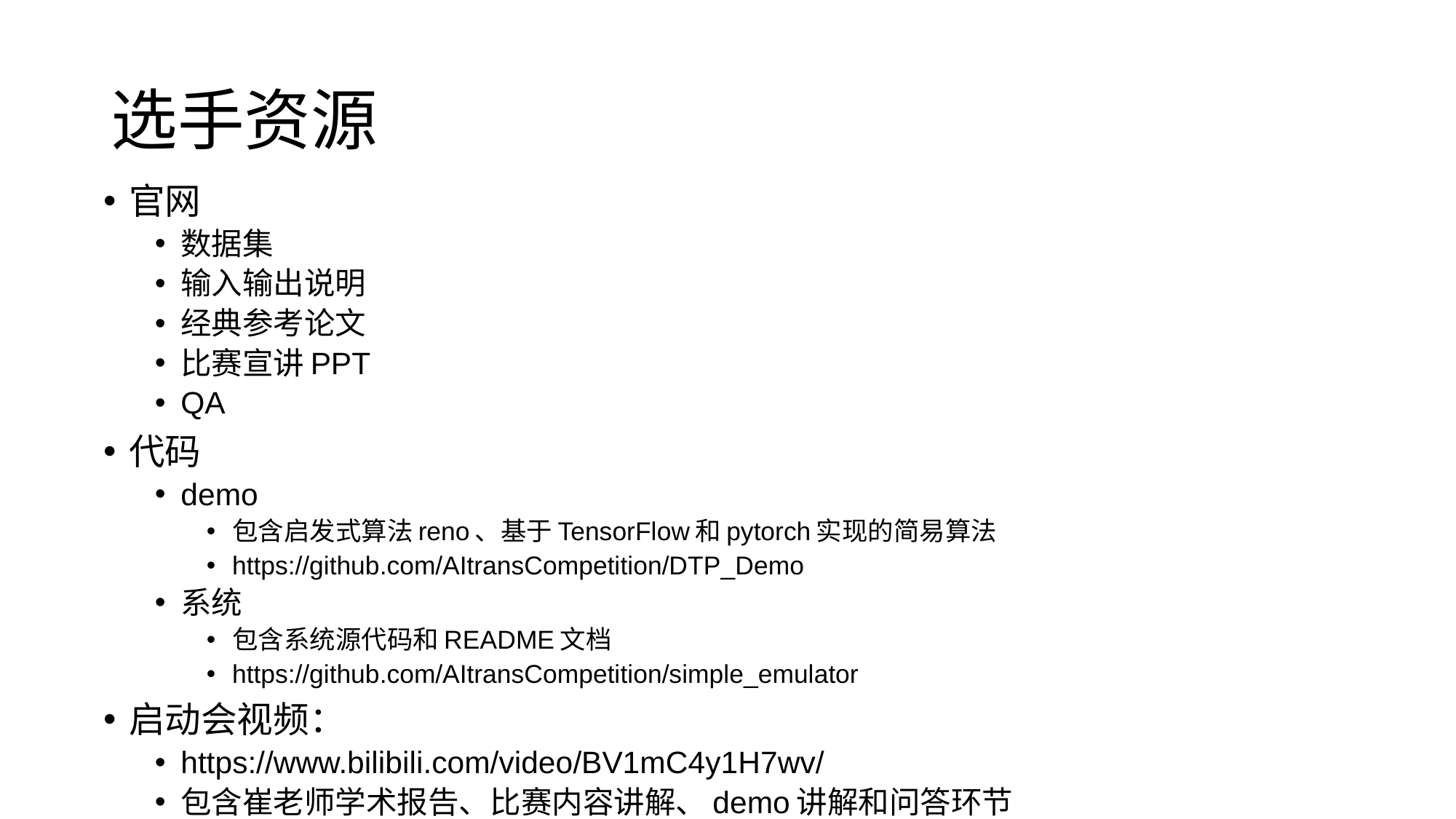

# 选手资源
官网
数据集
输入输出说明
经典参考论文
比赛宣讲PPT
QA
代码
demo
包含启发式算法reno、基于TensorFlow和pytorch实现的简易算法
https://github.com/AItransCompetition/DTP_Demo
系统
包含系统源代码和README文档
https://github.com/AItransCompetition/simple_emulator
启动会视频：
https://www.bilibili.com/video/BV1mC4y1H7wv/
包含崔老师学术报告、比赛内容讲解、demo讲解和问答环节